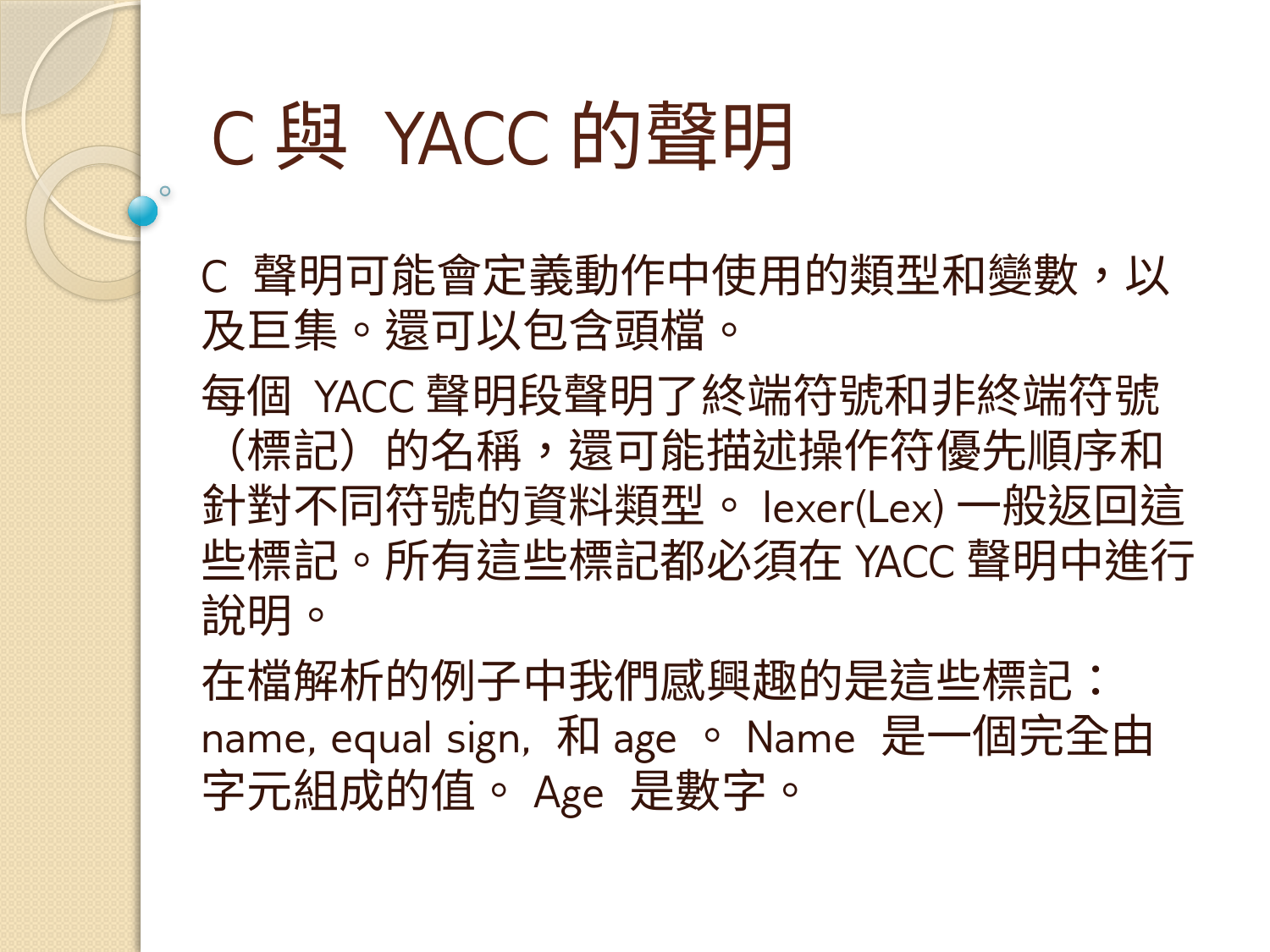

# C與 YACC的聲明
C 聲明可能會定義動作中使用的類型和變數，以及巨集。還可以包含頭檔。
每個 YACC聲明段聲明了終端符號和非終端符號（標記）的名稱，還可能描述操作符優先順序和針對不同符號的資料類型。lexer(Lex)一般返回這些標記。所有這些標記都必須在YACC聲明中進行說明。
在檔解析的例子中我們感興趣的是這些標記：name, equal sign, 和age。Name 是一個完全由字元組成的值。Age 是數字。